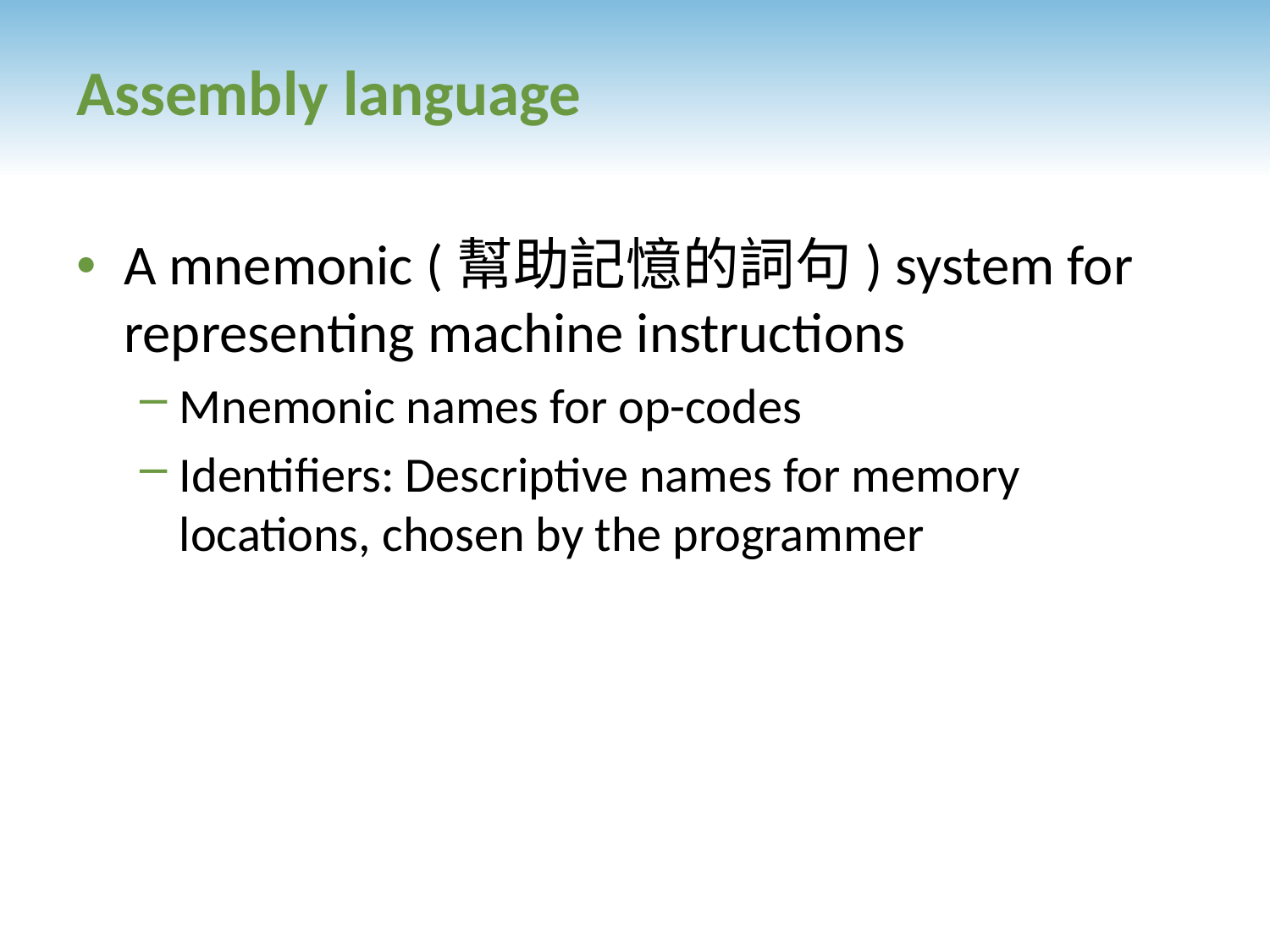

# Assembly language
A mnemonic (幫助記憶的詞句) system for representing machine instructions
Mnemonic names for op-codes
Identifiers: Descriptive names for memory locations, chosen by the programmer